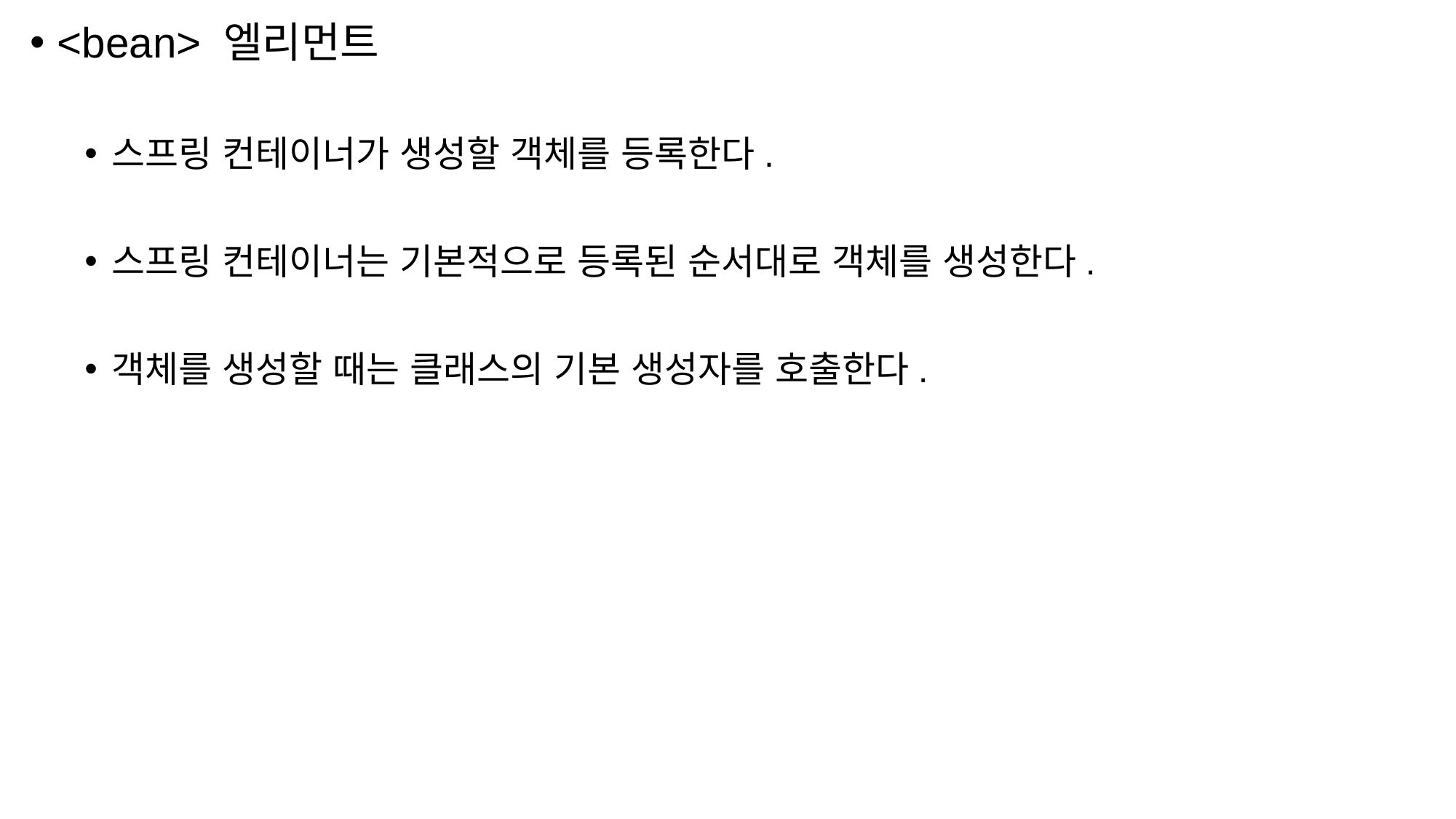

<bean> 엘리먼트

스프링 컨테이너가 생성할 객체를 등록한다.

스프링 컨테이너는 기본적으로 등록된 순서대로 객체를 생성한다.

객체를 생성할 때는 클래스의 기본 생성자를 호출한다.